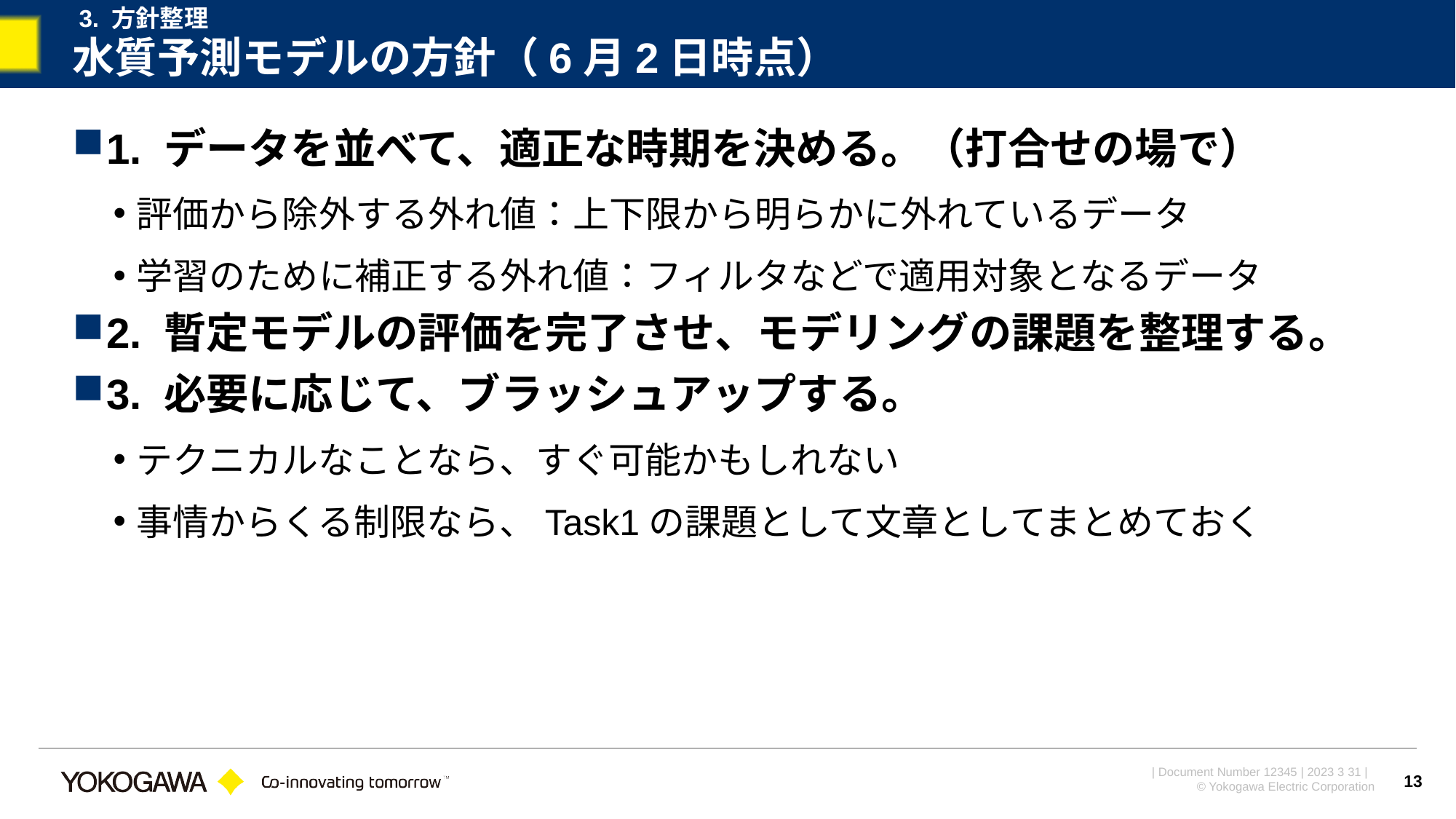

3. 方針整理
# 水質予測モデルの方針（6月2日時点）
1. データを並べて、適正な時期を決める。（打合せの場で）
評価から除外する外れ値：上下限から明らかに外れているデータ
学習のために補正する外れ値：フィルタなどで適用対象となるデータ
2. 暫定モデルの評価を完了させ、モデリングの課題を整理する。
3. 必要に応じて、ブラッシュアップする。
テクニカルなことなら、すぐ可能かもしれない
事情からくる制限なら、Task1の課題として文章としてまとめておく
13